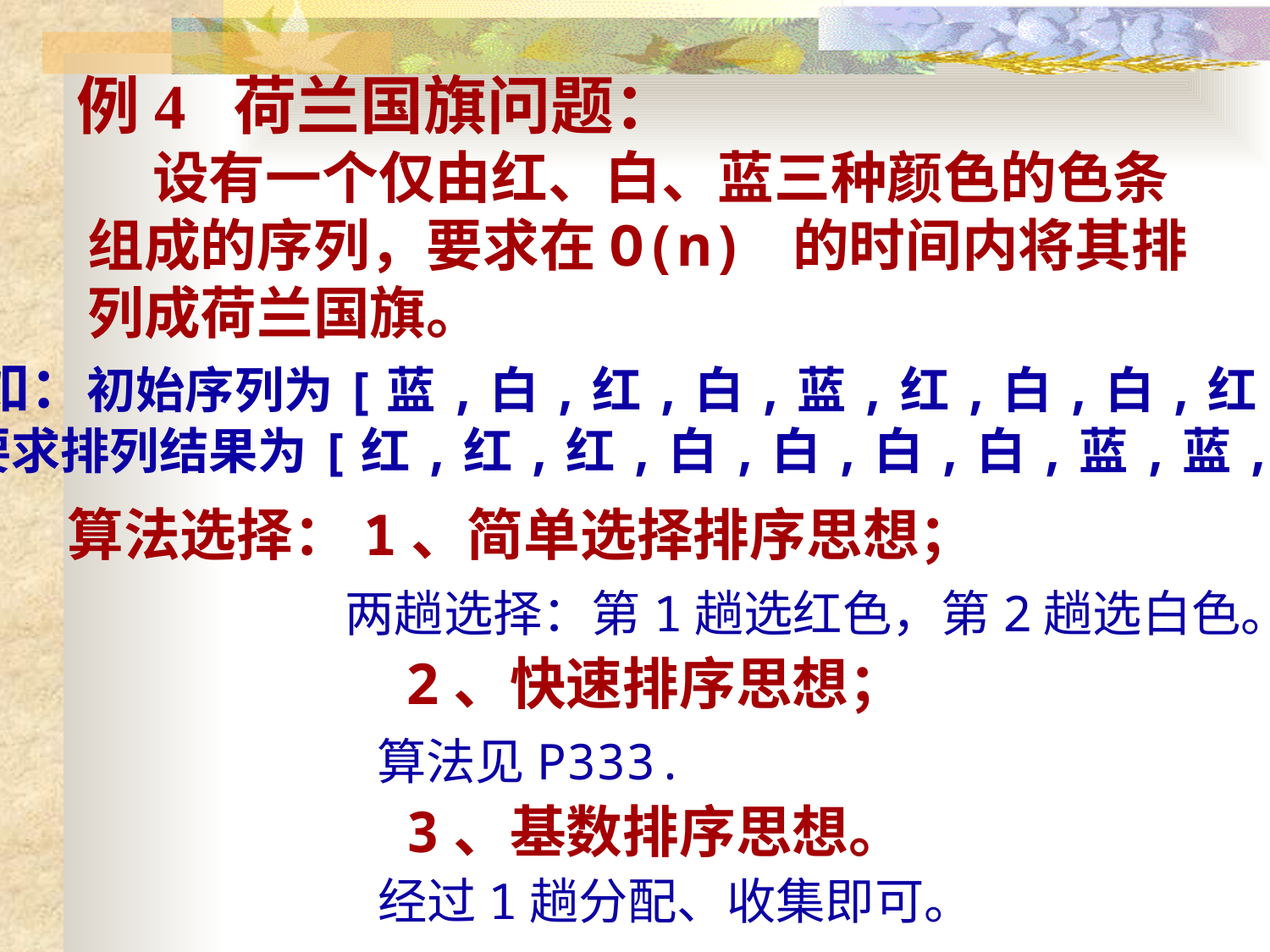

# 例4  荷兰国旗问题：
    设有一个仅由红、白、蓝三种颜色的色条组成的序列，要求在O(n) 的时间内将其排列成荷兰国旗。
例如：初始序列为[蓝,白,红,白,蓝,红,白,白,红,蓝]
   要求排列结果为[红,红,红,白,白,白,白,蓝,蓝,蓝]
算法选择：1、简单选择排序思想；

          2、快速排序思想；

          3、基数排序思想。
两趟选择：第1趟选红色，第2趟选白色。
算法见P333.
 经过1趟分配、收集即可。